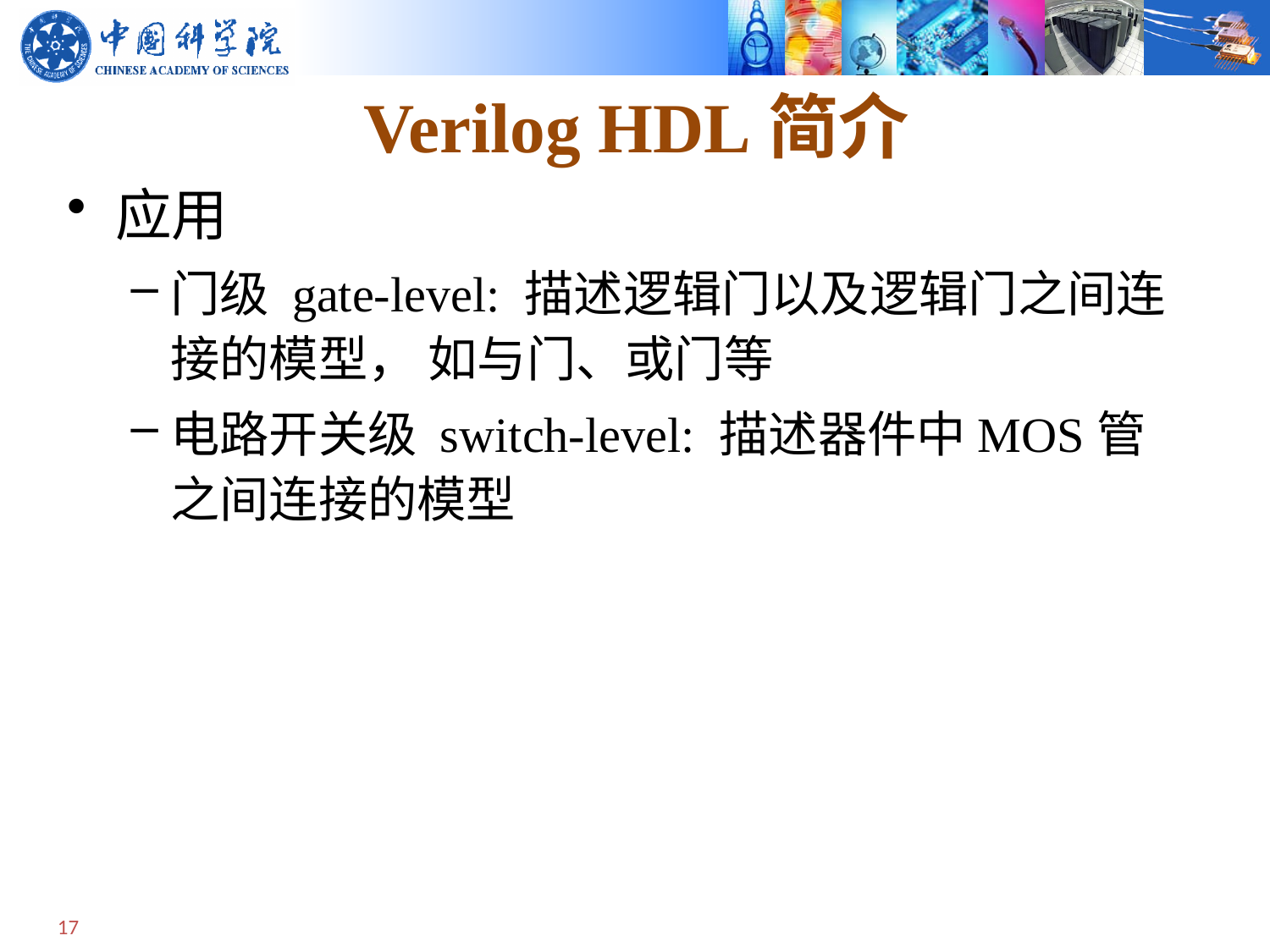

# Verilog HDL简介
应用
门级 gate-level: 描述逻辑门以及逻辑门之间连接的模型， 如与门、或门等
电路开关级 switch-level: 描述器件中MOS管之间连接的模型